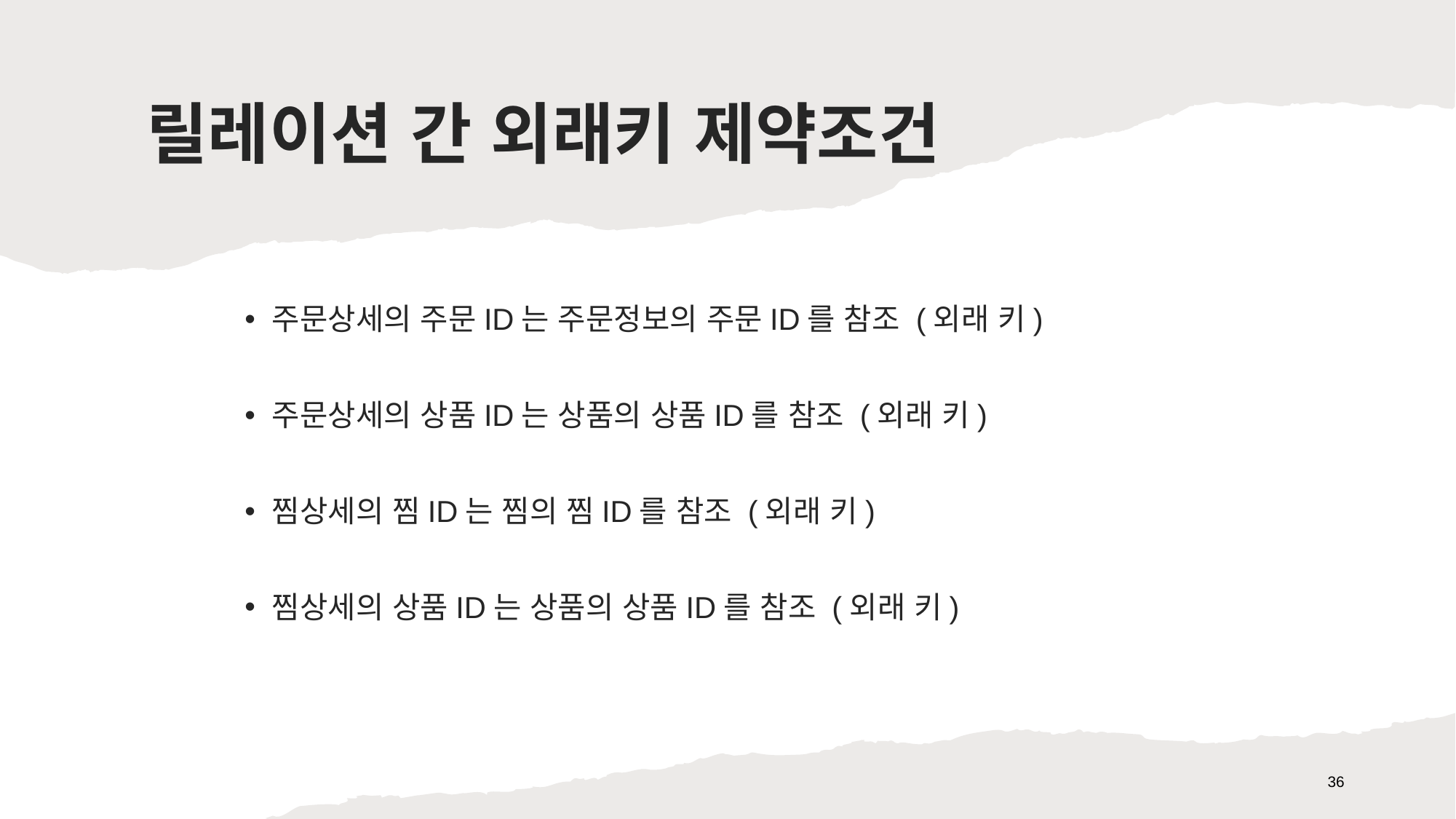

# 릴레이션 간 외래키 제약조건
주문상세의 주문ID는 주문정보의 주문ID를 참조 (외래 키)

주문상세의 상품ID는 상품의 상품ID를 참조 (외래 키)

찜상세의 찜ID는 찜의 찜ID를 참조 (외래 키)

찜상세의 상품ID는 상품의 상품ID를 참조 (외래 키)

36